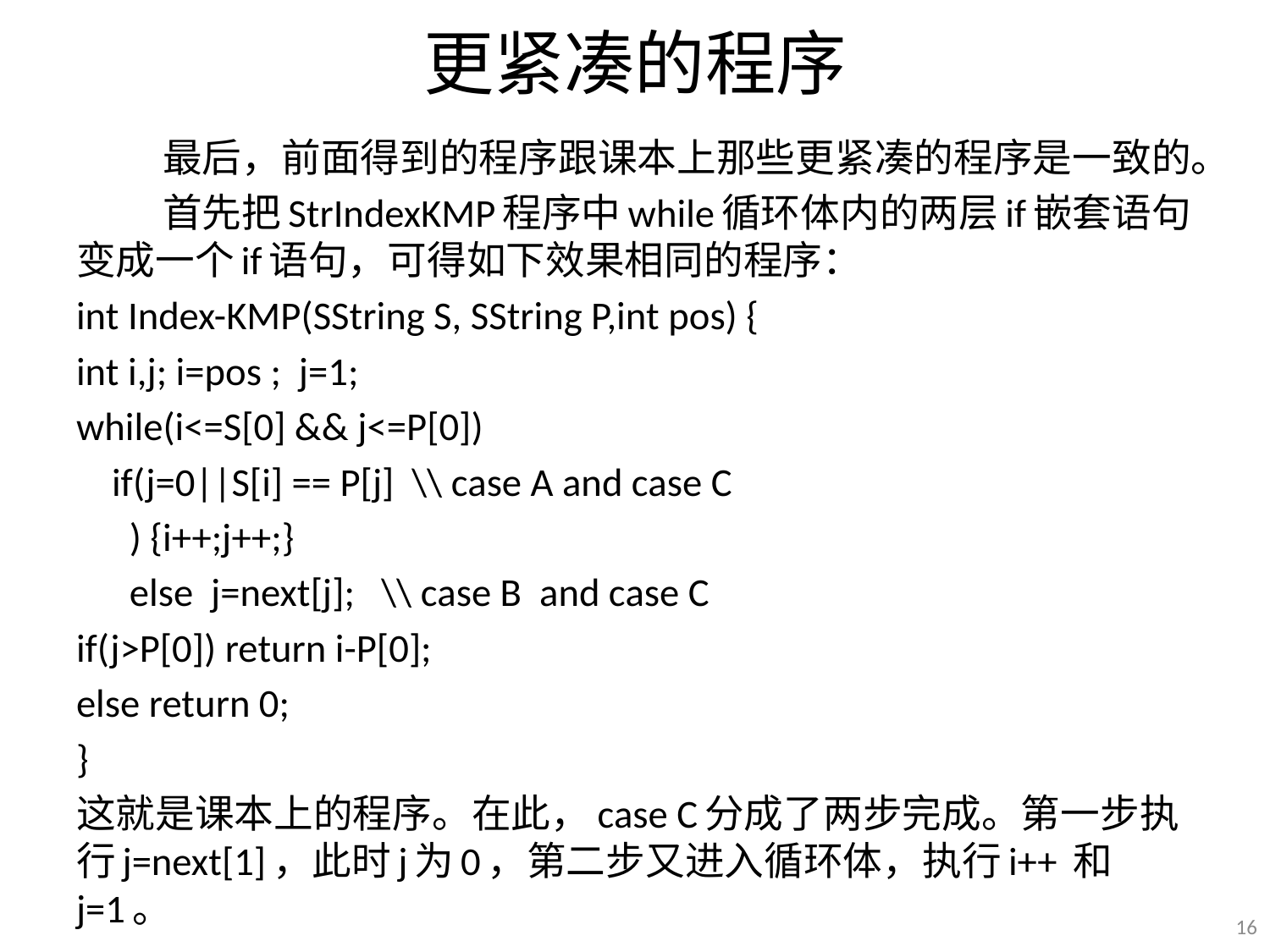

# 更紧凑的程序
         最后，前面得到的程序跟课本上那些更紧凑的程序是一致的。
         首先把StrIndexKMP程序中while循环体内的两层if嵌套语句变成一个if语句，可得如下效果相同的程序：
int Index-KMP(SString S, SString P,int pos) {
int i,j; i=pos ;  j=1;
while(i<=S[0] && j<=P[0])
    if(j=0||S[i] == P[j]  \\ case A and case C
      ) {i++;j++;}
      else  j=next[j];   \\ case B  and case C
if(j>P[0]) return i-P[0];
else return 0;
}
这就是课本上的程序。在此，case C分成了两步完成。第一步执行j=next[1]，此时j为0，第二步又进入循环体，执行i++ 和j=1。

16